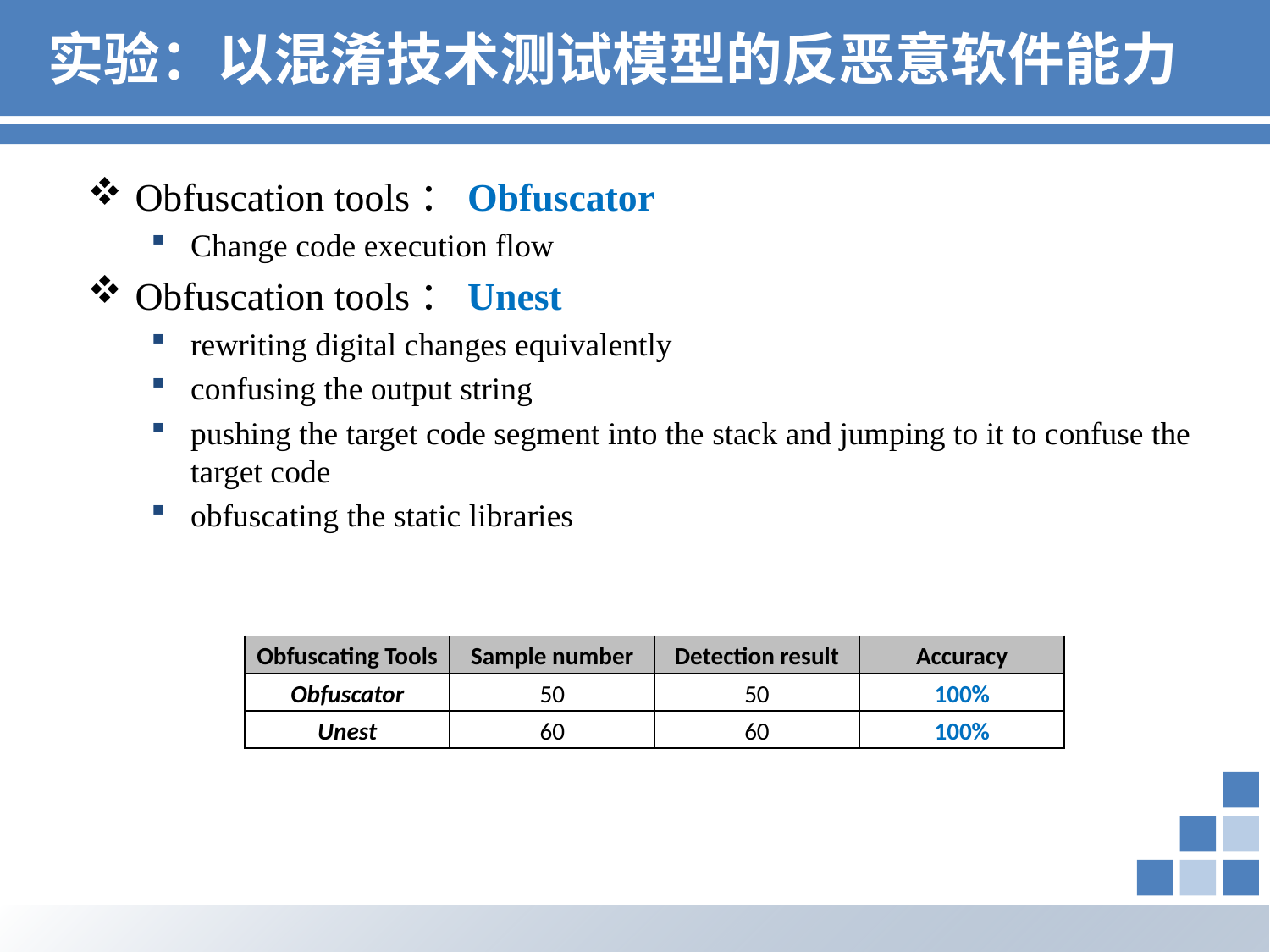

# 实验：以混淆技术测试模型的反恶意软件能力

Obfuscation tools：Obfuscator
Change code execution flow
Obfuscation tools：Unest
rewriting digital changes equivalently
confusing the output string
pushing the target code segment into the stack and jumping to it to confuse the target code
obfuscating the static libraries

| Obfuscating Tools | Sample number | Detection result | Accuracy |
| --- | --- | --- | --- |
| Obfuscator | 50 | 50 | 100% |
| Unest | 60 | 60 | 100% |